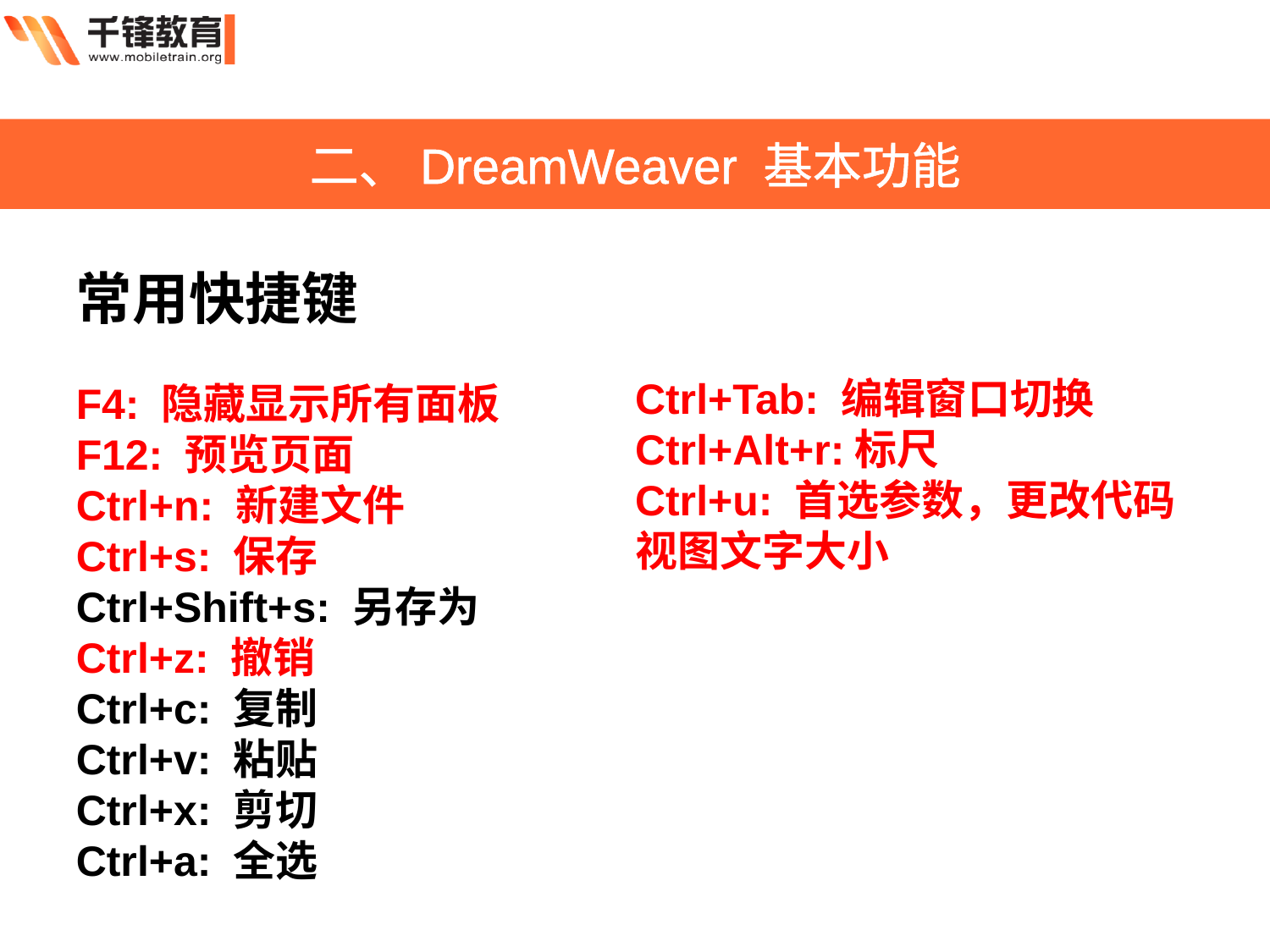

二、DreamWeaver 基本功能
常用快捷键

F4: 隐藏显示所有面板
F12: 预览页面
Ctrl+n: 新建文件
Ctrl+s: 保存
Ctrl+Shift+s: 另存为
Ctrl+z: 撤销
Ctrl+c: 复制
Ctrl+v: 粘贴
Ctrl+x: 剪切
Ctrl+a: 全选

Ctrl+Tab: 编辑窗口切换    Ctrl+Alt+r:标尺
Ctrl+u: 首选参数，更改代码视图文字大小